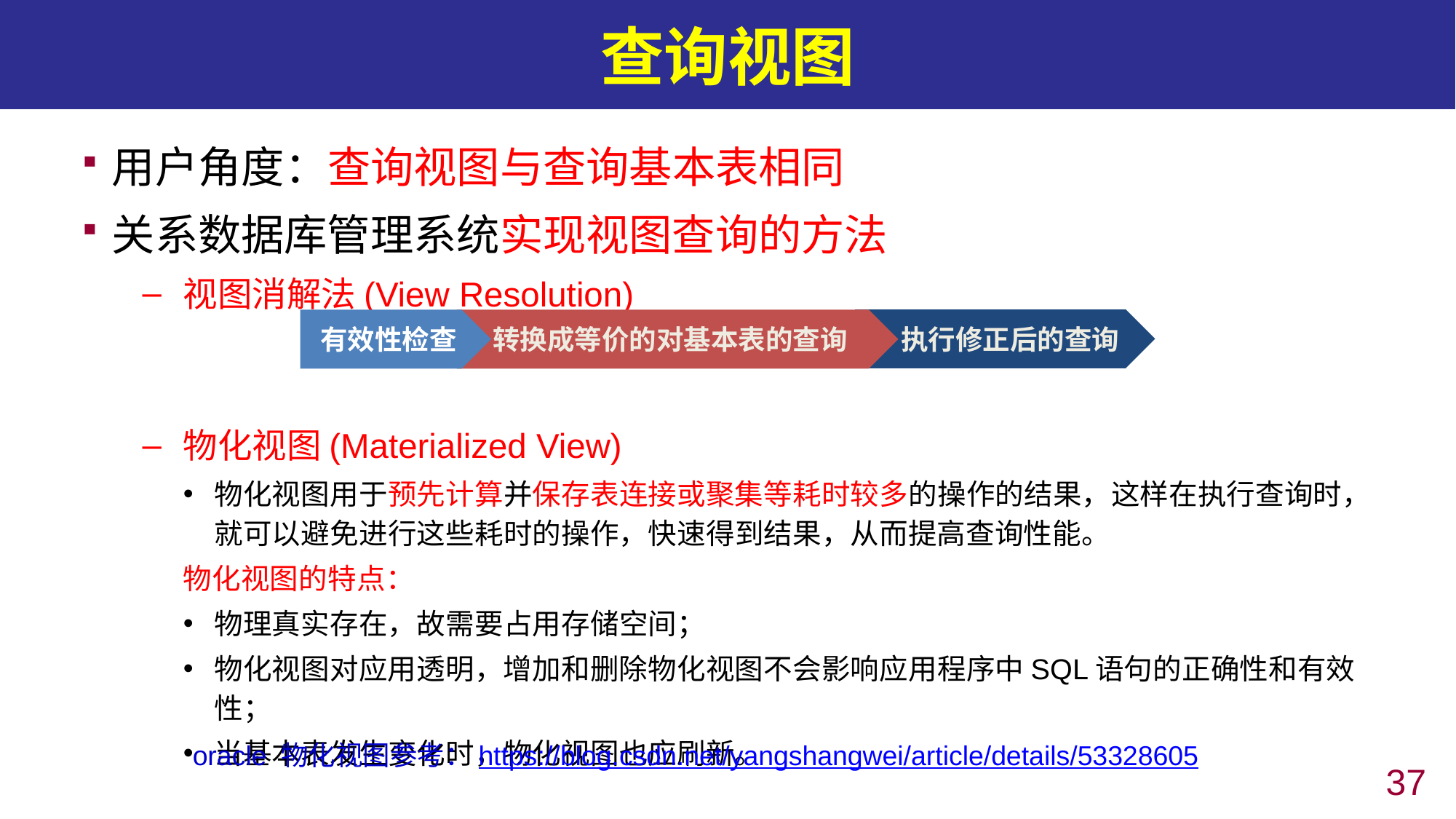

# 查询视图
用户角度：查询视图与查询基本表相同
关系数据库管理系统实现视图查询的方法
视图消解法(View Resolution)

物化视图(Materialized View)
物化视图用于预先计算并保存表连接或聚集等耗时较多的操作的结果，这样在执行查询时，就可以避免进行这些耗时的操作，快速得到结果，从而提高查询性能。
物化视图的特点：
物理真实存在，故需要占用存储空间；
物化视图对应用透明，增加和删除物化视图不会影响应用程序中SQL语句的正确性和有效性；
当基本表发生变化时，物化视图也应刷新。
   执行修正后的查询
有效性检查
转换成等价的对基本表的查询
oracle 物化视图参考：https://blog.csdn.net/yangshangwei/article/details/53328605
37